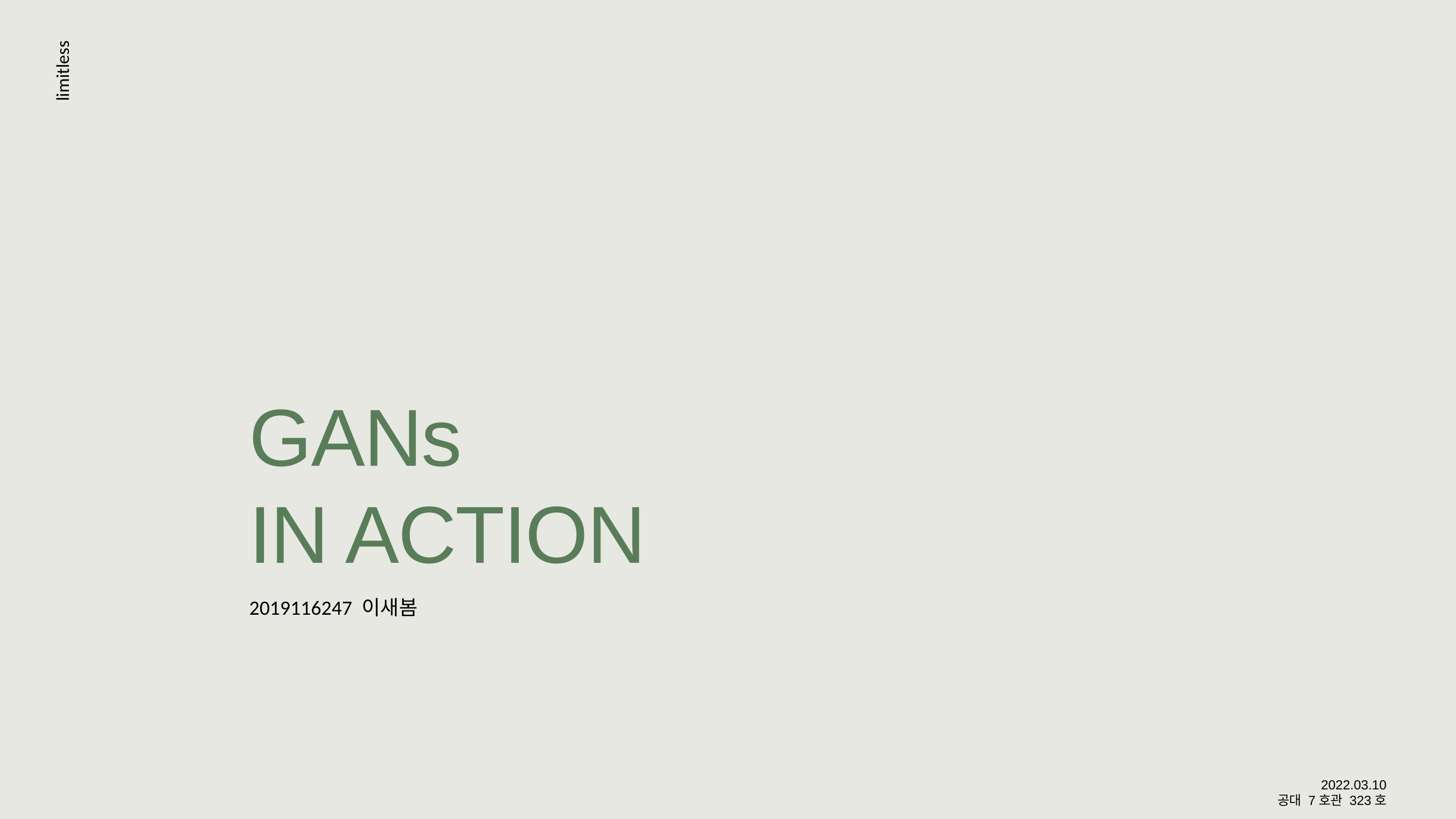

limitless
GANs
IN ACTION
2019116247 이새봄
2022.03.10
공대 7호관 323호